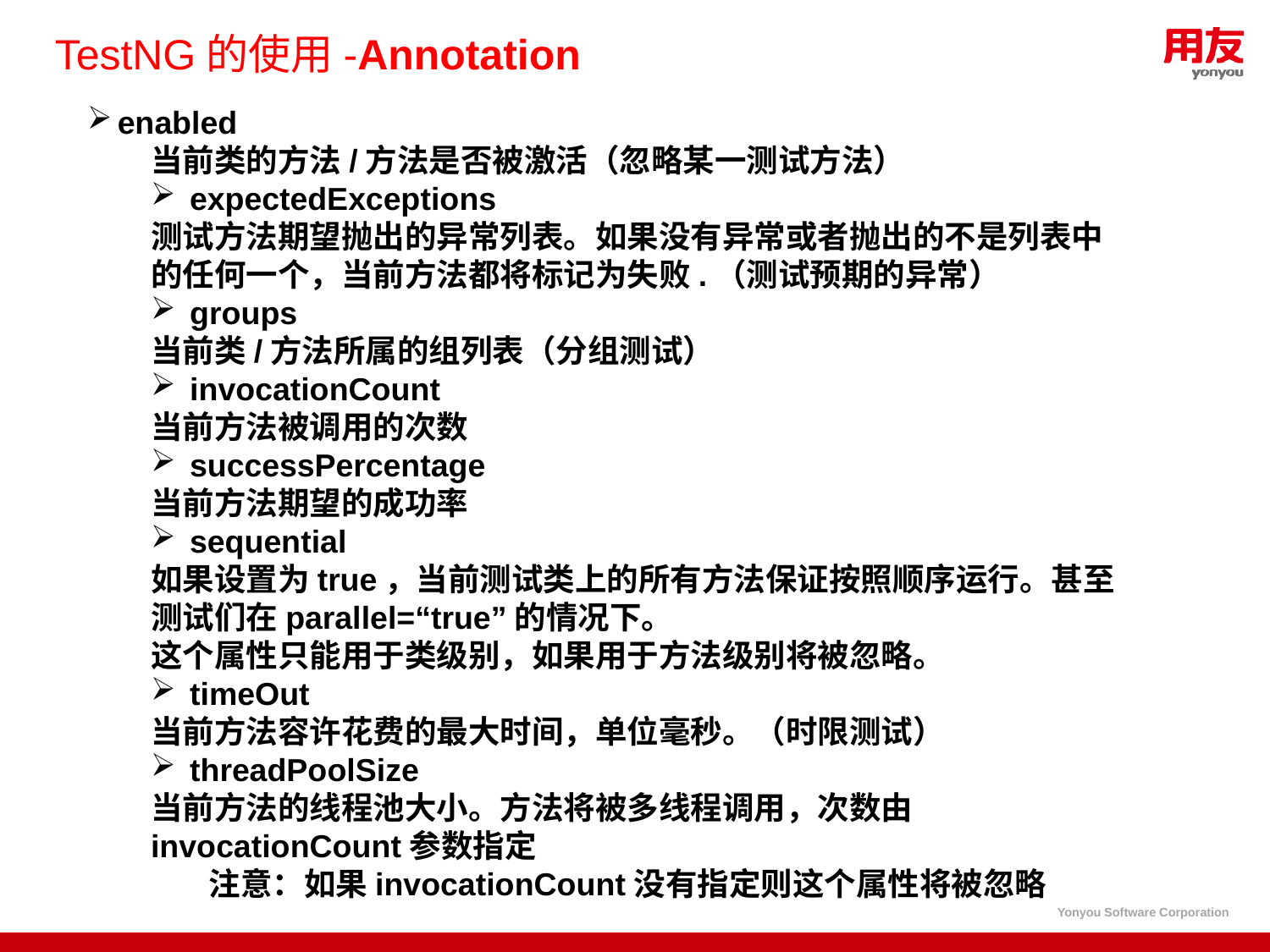

# TestNG的使用-Annotation
enabled
当前类的方法/方法是否被激活（忽略某一测试方法）
 expectedExceptions
测试方法期望抛出的异常列表。如果没有异常或者抛出的不是列表中的任何一个，当前方法都将标记为失败.（测试预期的异常）
 groups
当前类/方法所属的组列表（分组测试）
 invocationCount
当前方法被调用的次数
 successPercentage
当前方法期望的成功率
 sequential
如果设置为true，当前测试类上的所有方法保证按照顺序运行。甚至测试们在parallel=“true”的情况下。
这个属性只能用于类级别，如果用于方法级别将被忽略。
 timeOut
当前方法容许花费的最大时间，单位毫秒。（时限测试）
 threadPoolSize
当前方法的线程池大小。方法将被多线程调用，次数由invocationCount参数指定
       注意：如果invocationCount没有指定则这个属性将被忽略